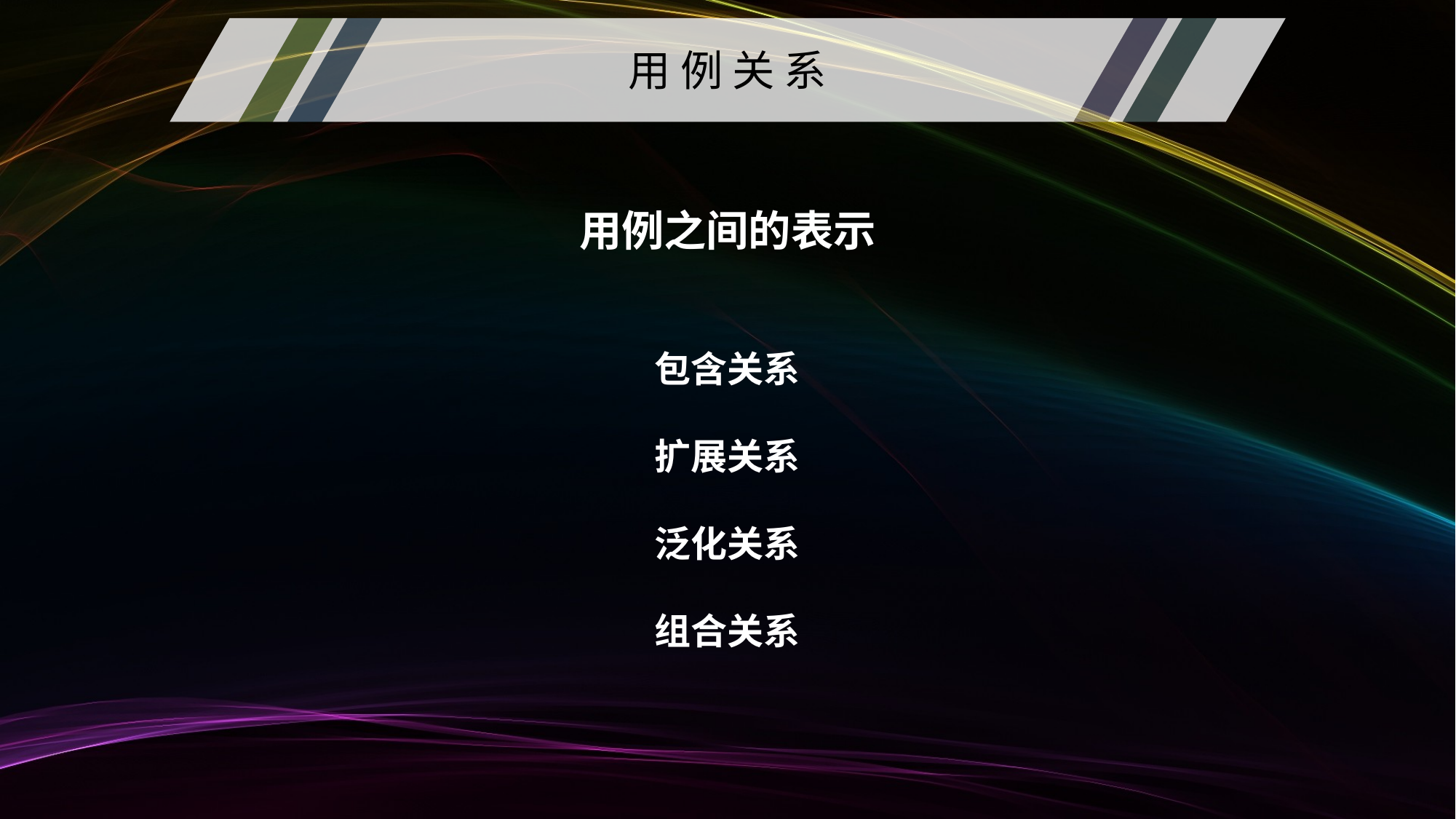

用 例 关 系
用例之间的表示
包含关系

扩展关系

泛化关系

组合关系

7